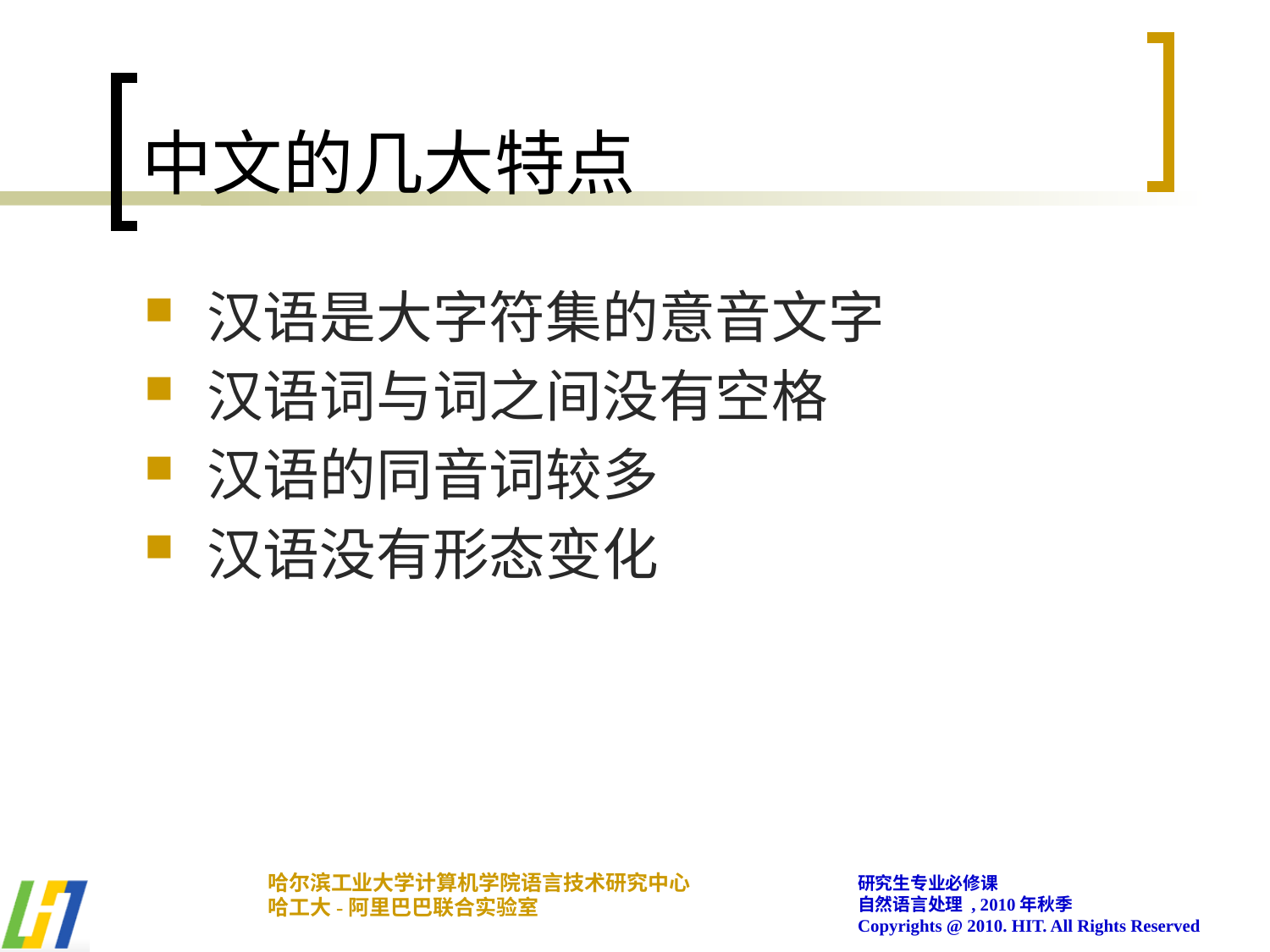

# 中文的几大特点
汉语是大字符集的意音文字
汉语词与词之间没有空格
汉语的同音词较多
汉语没有形态变化
哈尔滨工业大学计算机学院语言技术研究中心
哈工大-阿里巴巴联合实验室
研究生专业必修课
自然语言处理 , 2010年秋季
Copyrights @ 2010. HIT. All Rights Reserved